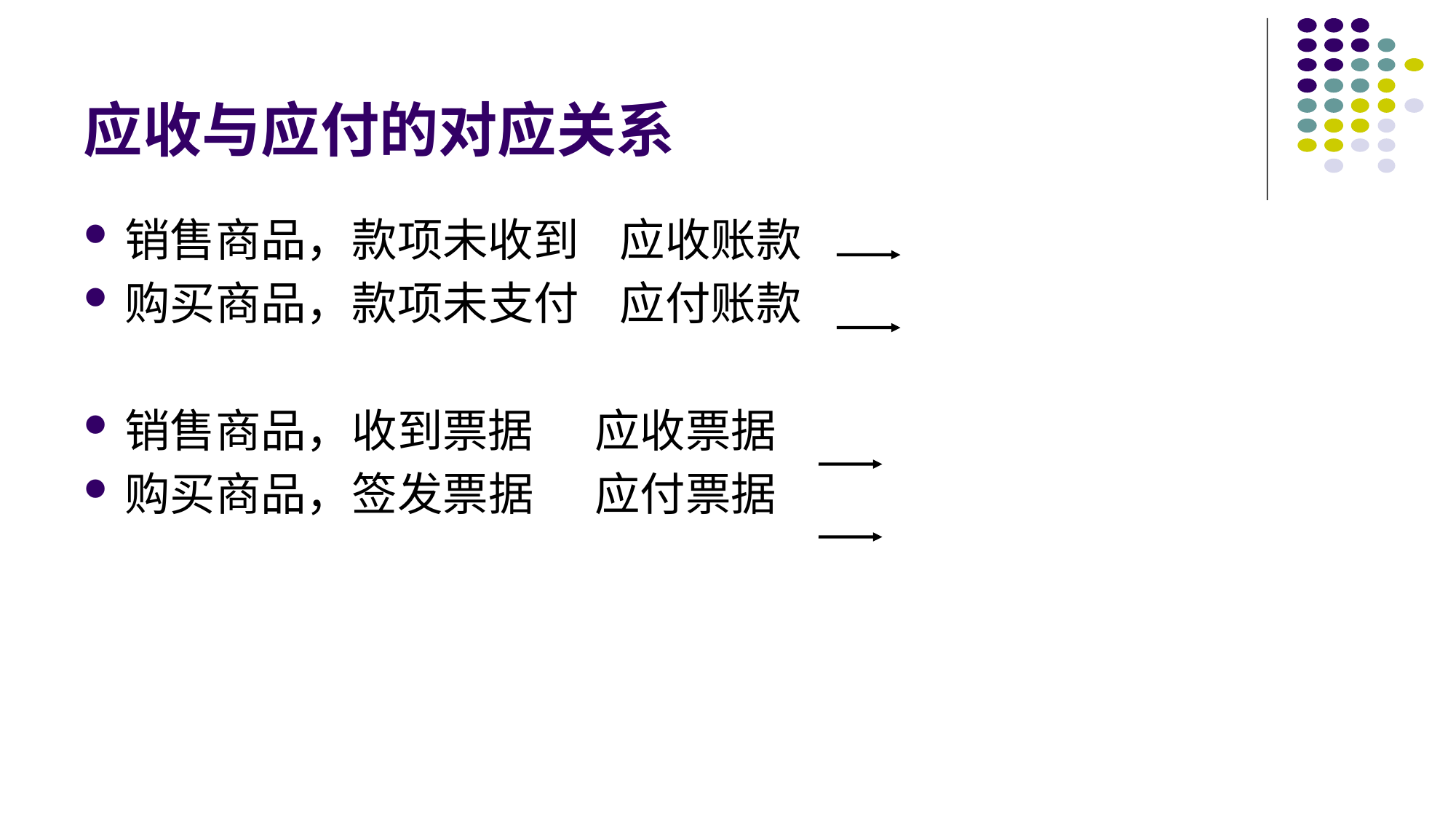

# 应收与应付的对应关系
销售商品，款项未收到    应收账款
购买商品，款项未支付    应付账款

销售商品，收到票据      应收票据
购买商品，签发票据      应付票据